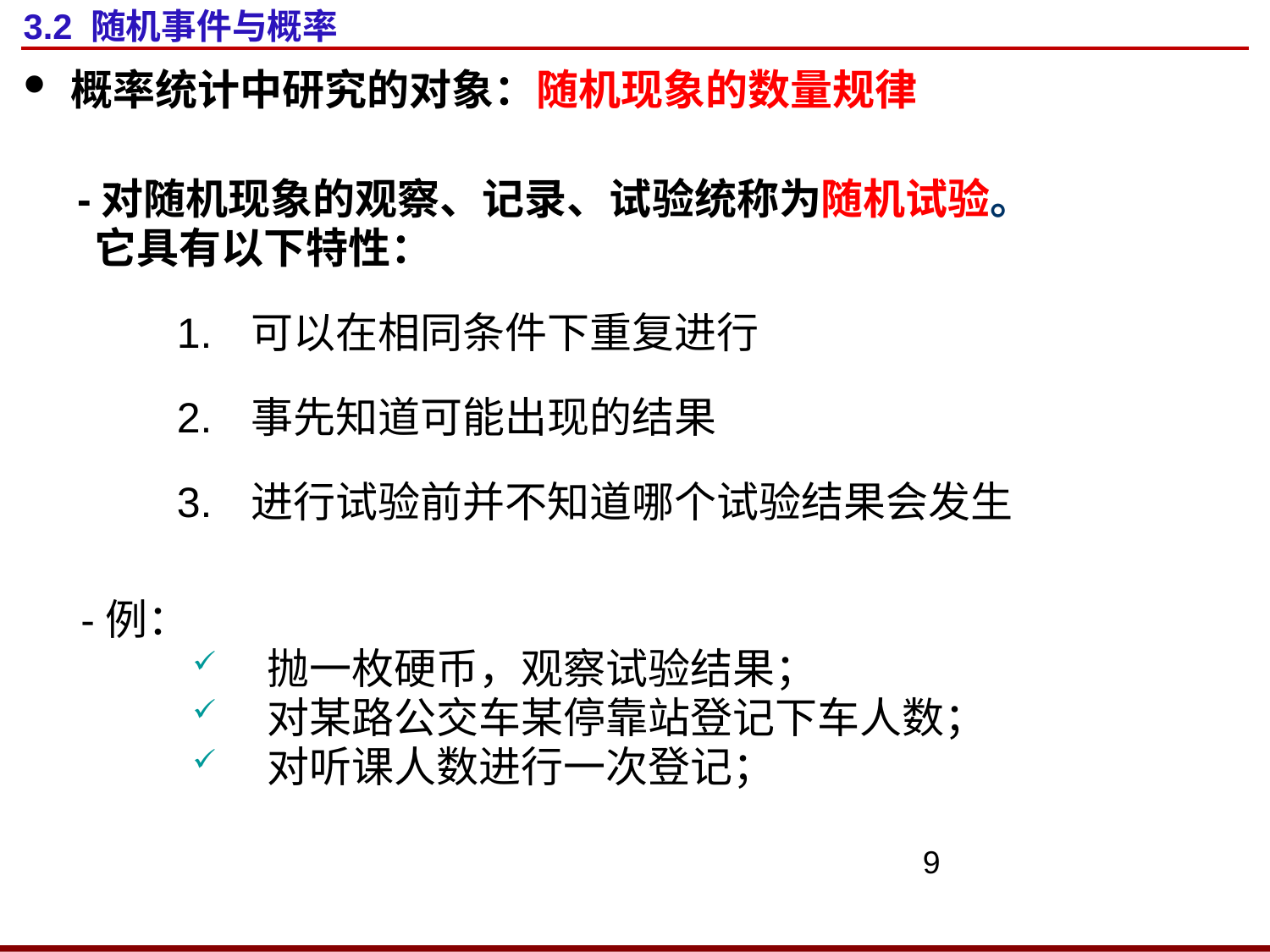

# 3.2 随机事件与概率
概率统计中研究的对象：随机现象的数量规律
 -对随机现象的观察、记录、试验统称为随机试验。
  它具有以下特性：
可以在相同条件下重复进行
事先知道可能出现的结果
进行试验前并不知道哪个试验结果会发生

-例：
抛一枚硬币，观察试验结果；
对某路公交车某停靠站登记下车人数；
对听课人数进行一次登记；
9